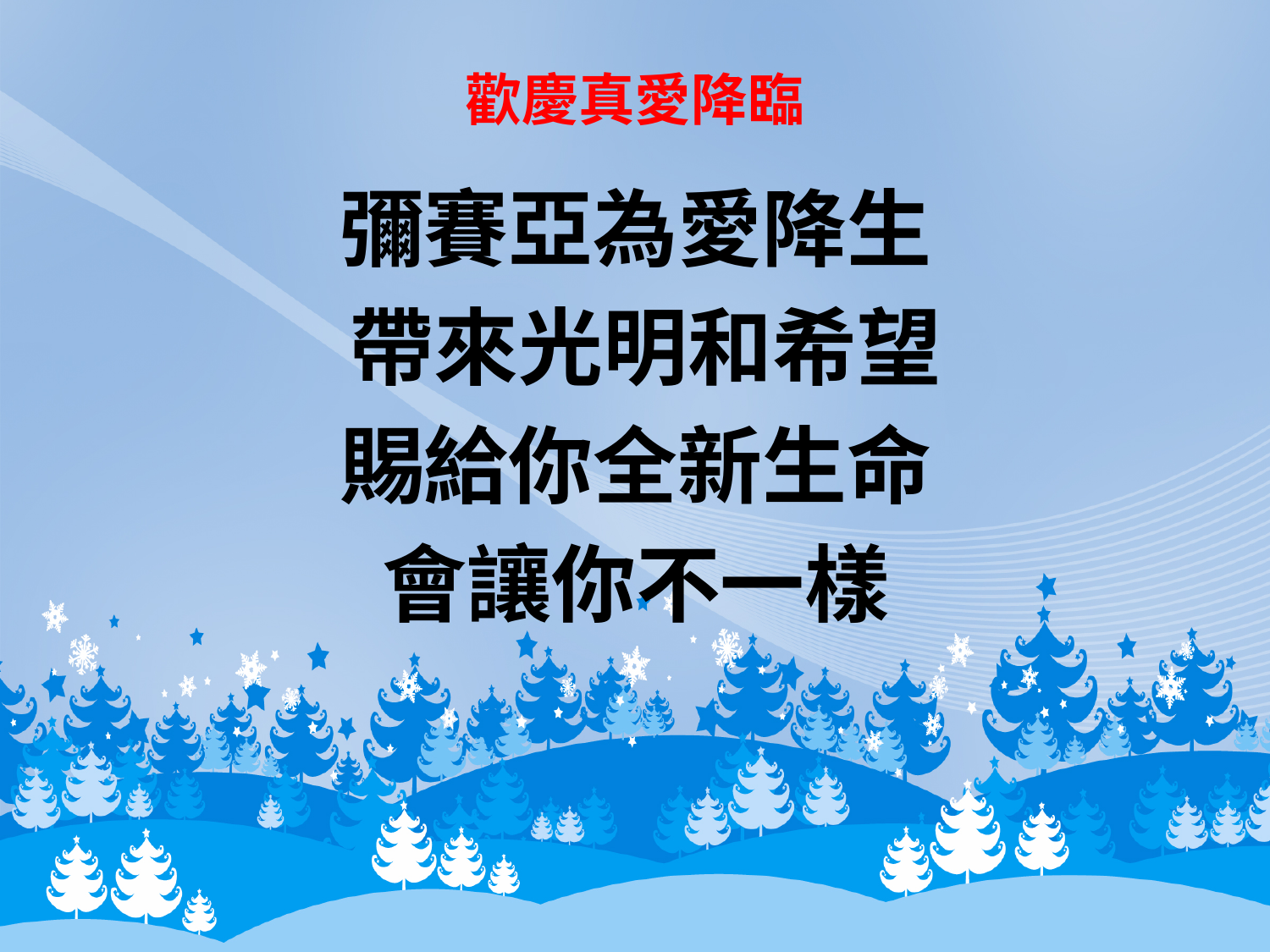

# 歡慶真愛降臨
彌賽亞為愛降生
帶來光明和希望
賜給你全新生命
會讓你不一樣